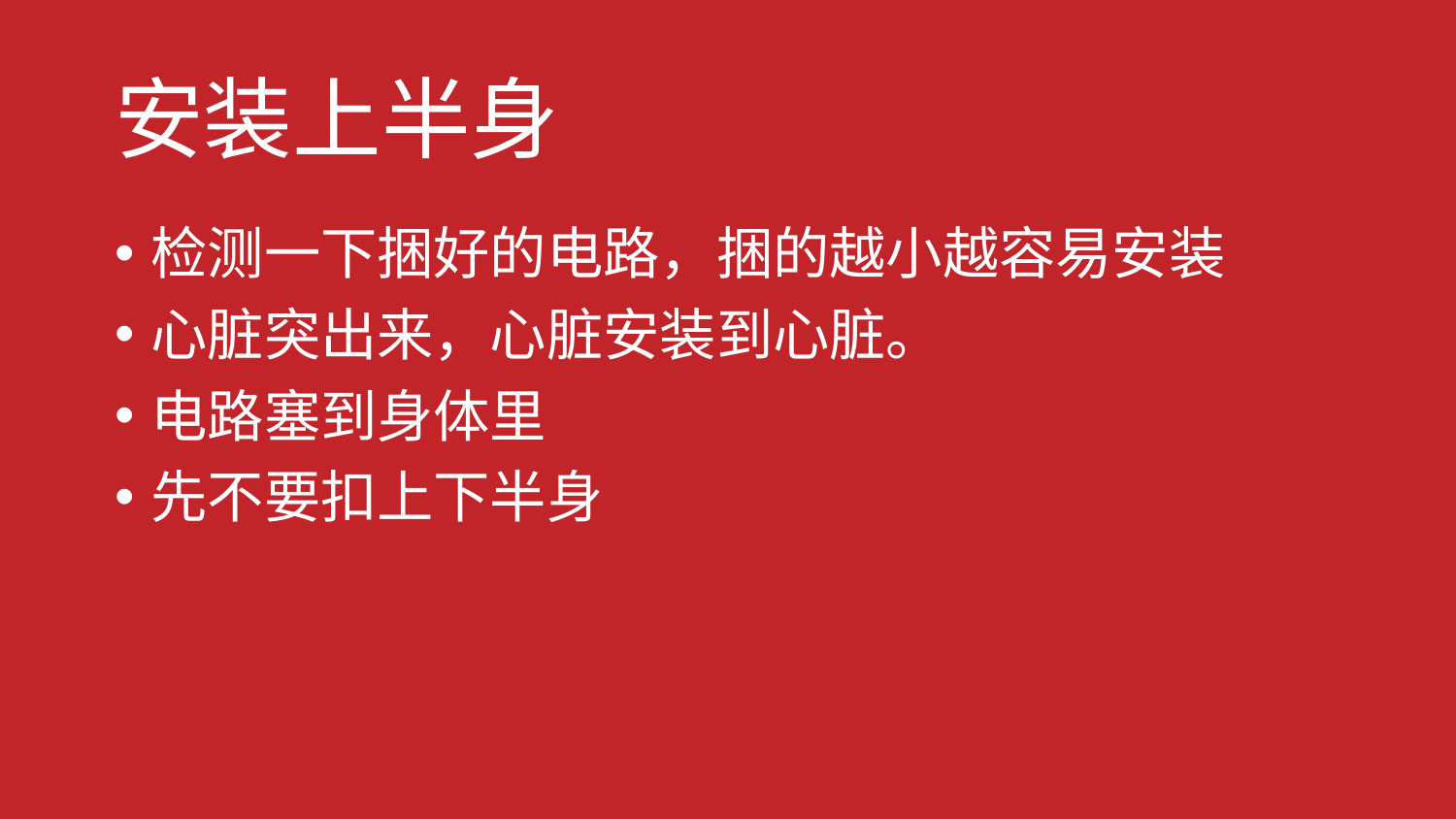

# 安装上半身
检测一下捆好的电路，捆的越小越容易安装
心脏突出来，心脏安装到心脏。
电路塞到身体里
先不要扣上下半身